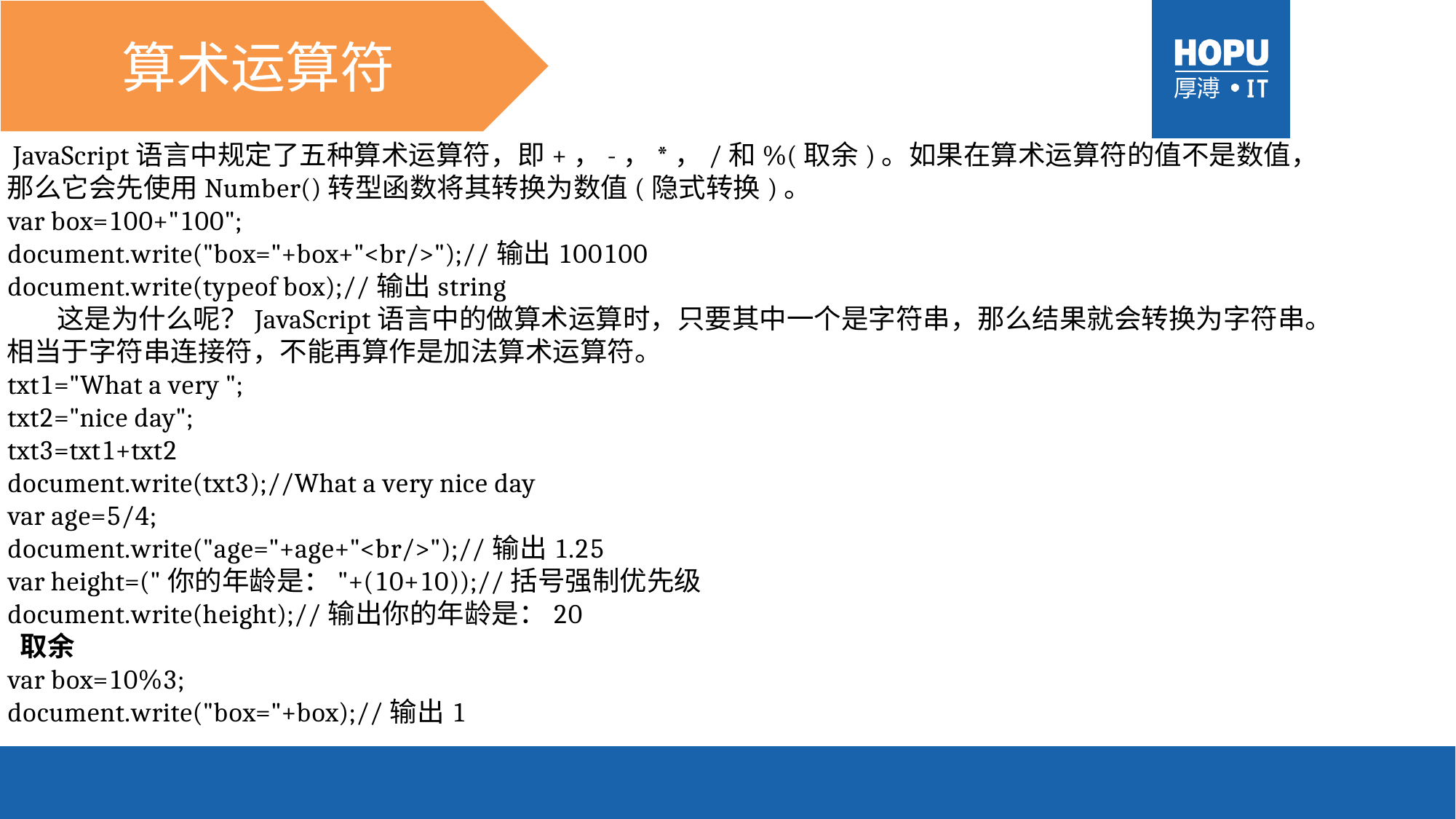

算术运算符
 JavaScript语言中规定了五种算术运算符，即+，-，*，/和%(取余)。如果在算术运算符的值不是数值，
那么它会先使用Number()转型函数将其转换为数值(隐式转换)。
var box=100+"100";
document.write("box="+box+"<br/>");//输出100100
document.write(typeof box);//输出string
       这是为什么呢？JavaScript语言中的做算术运算时，只要其中一个是字符串，那么结果就会转换为字符串。
相当于字符串连接符，不能再算作是加法算术运算符。
txt1="What a very ";
txt2="nice day";
txt3=txt1+txt2
document.write(txt3);//What a very nice day
var age=5/4;
document.write("age="+age+"<br/>");//输出1.25
var height=("你的年龄是："+(10+10));//括号强制优先级
document.write(height);//输出你的年龄是：20
 取余
var box=10%3;
document.write("box="+box);//输出1